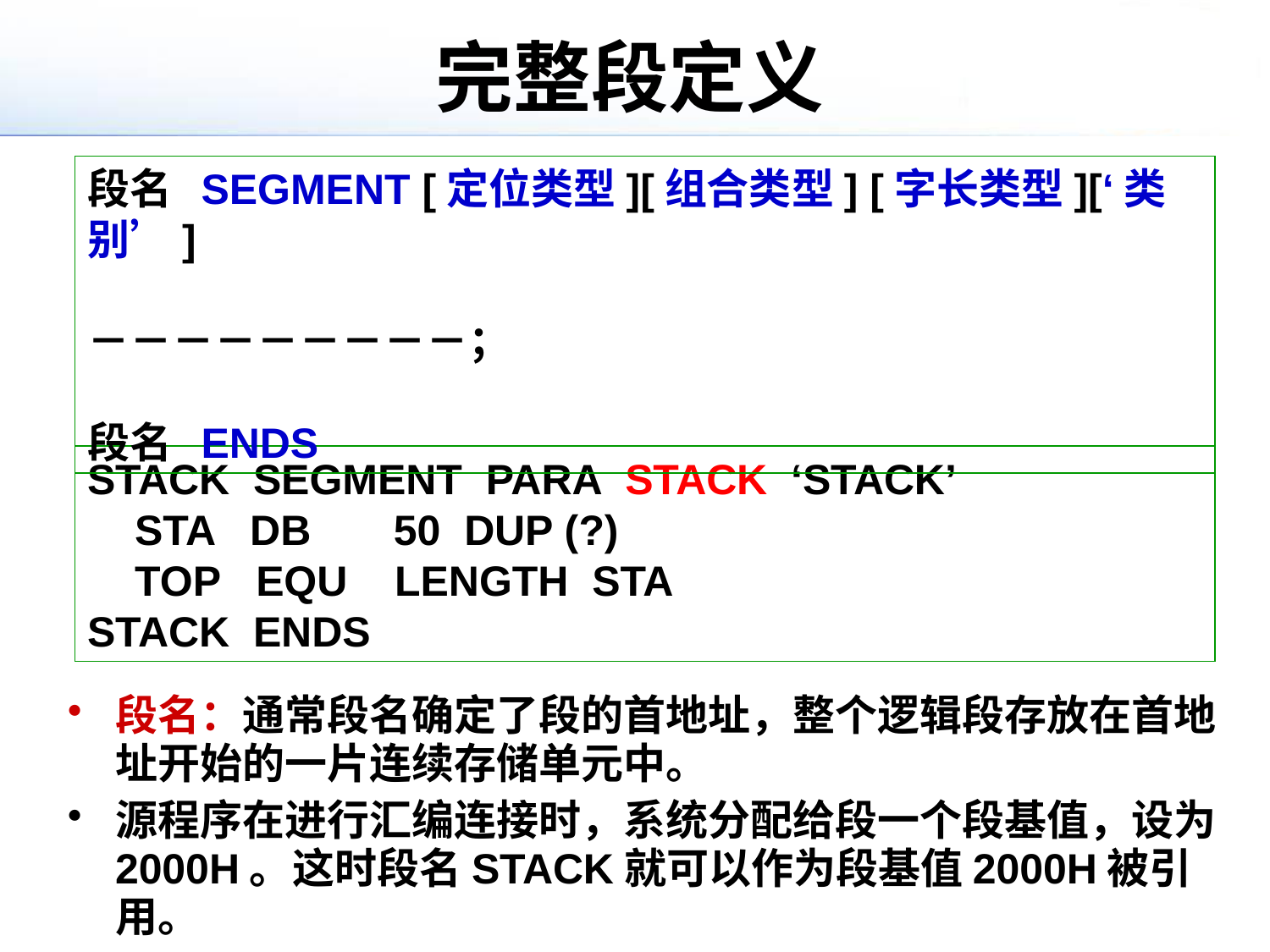

# 完整段定义
段名  SEGMENT [定位类型][组合类型] [字长类型][‘类别’]

－－－－－－－－－；

段名  ENDS
STACK  SEGMENT  PARA  STACK  ‘STACK’
    STA   DB       50  DUP (?)
    TOP   EQU    LENGTH  STA
STACK  ENDS
段名：通常段名确定了段的首地址，整个逻辑段存放在首地址开始的一片连续存储单元中。
源程序在进行汇编连接时，系统分配给段一个段基值，设为2000H。这时段名STACK就可以作为段基值2000H被引用。